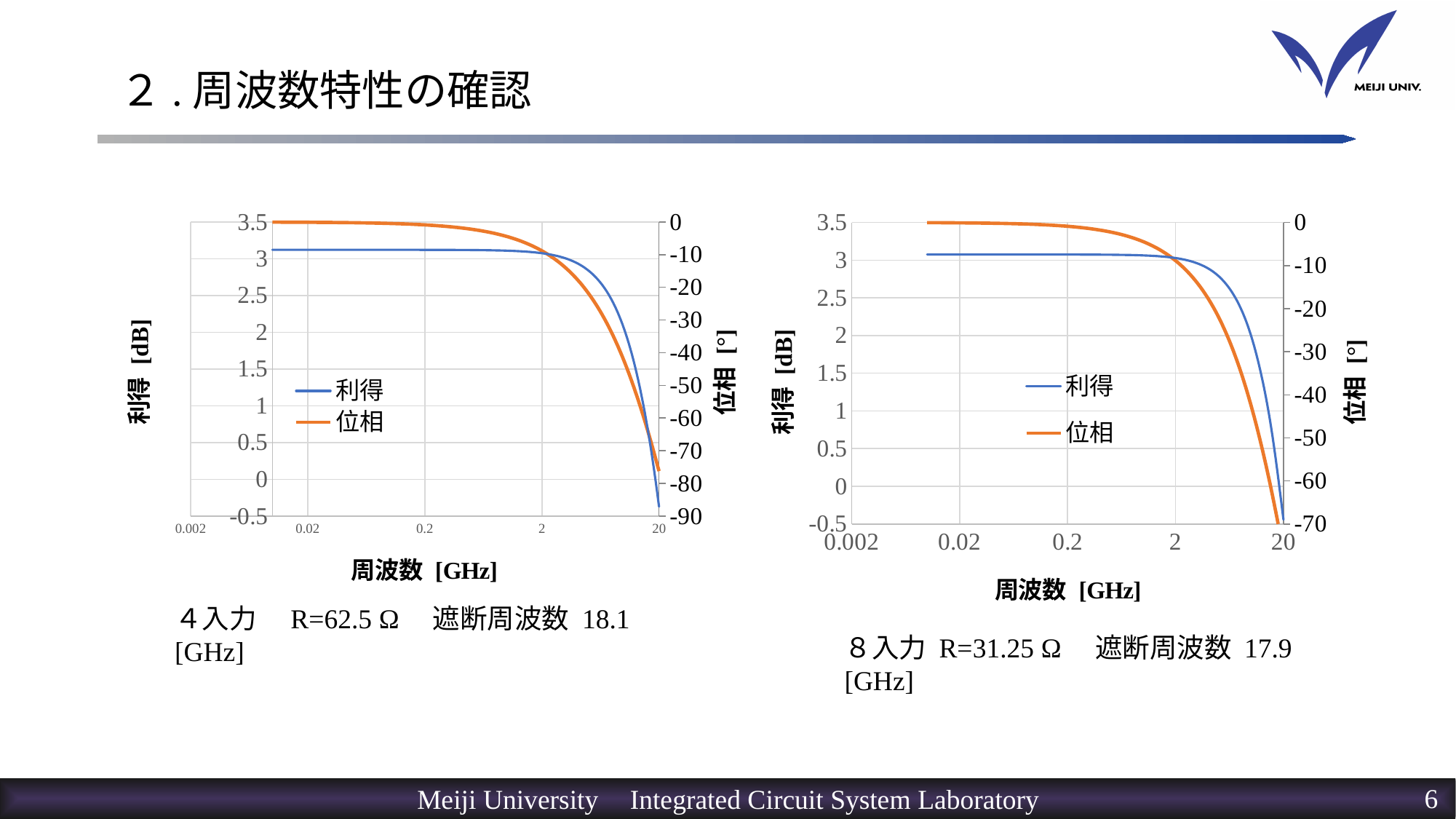

# ２.周波数特性の確認

### Chart

| Category |  |  |
|---|---|---|

### Chart

| Category |  |  |
|---|---|---|
４入力　R=62.5 Ω　遮断周波数 18.1 [GHz]
８入力 R=31.25 Ω　遮断周波数 17.9 [GHz]